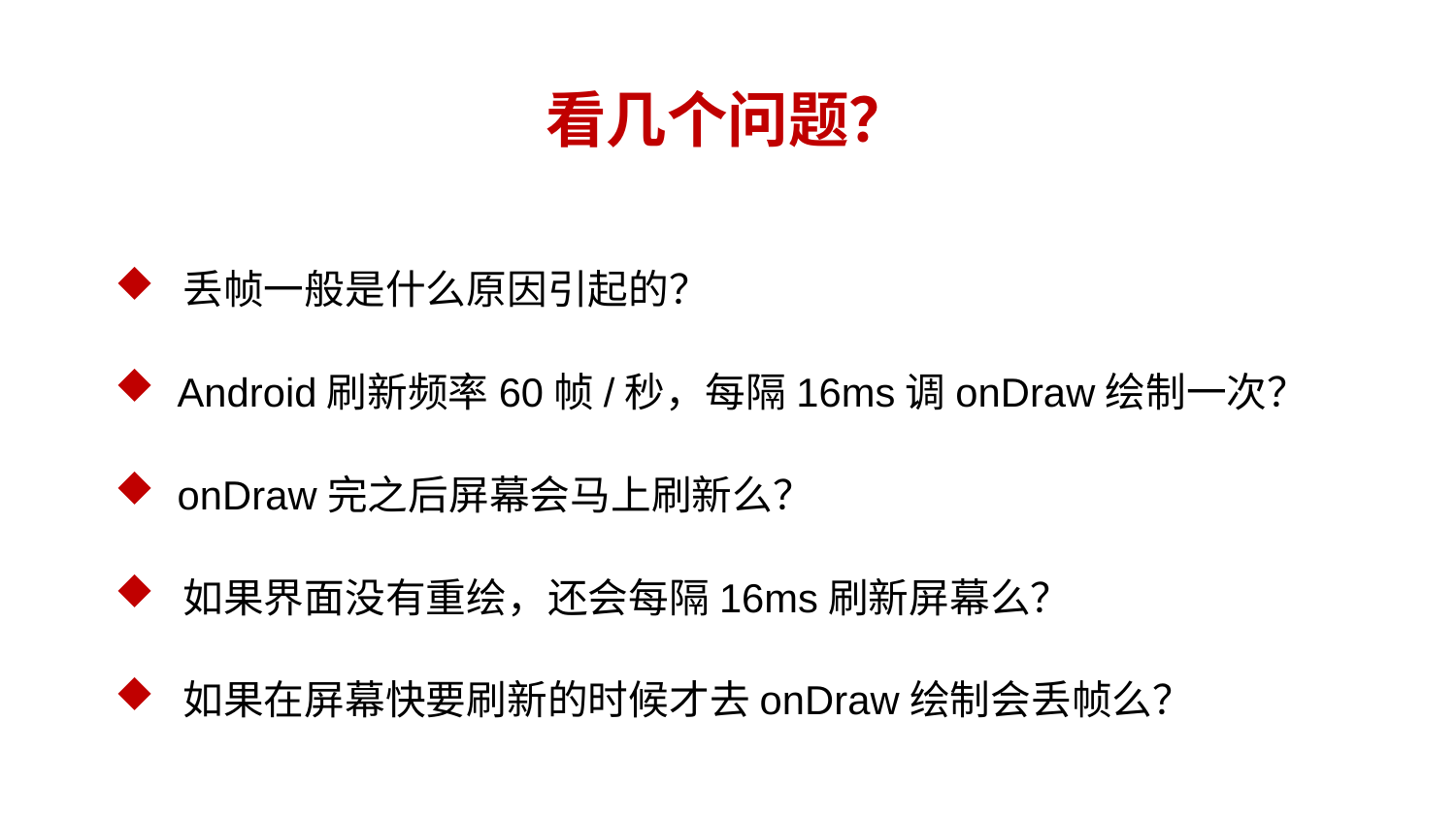

# 看几个问题？
  丢帧一般是什么原因引起的？
  Android刷新频率60帧/秒，每隔16ms调onDraw绘制一次？
  onDraw完之后屏幕会马上刷新么？
  如果界面没有重绘，还会每隔16ms刷新屏幕么？
  如果在屏幕快要刷新的时候才去onDraw绘制会丢帧么？